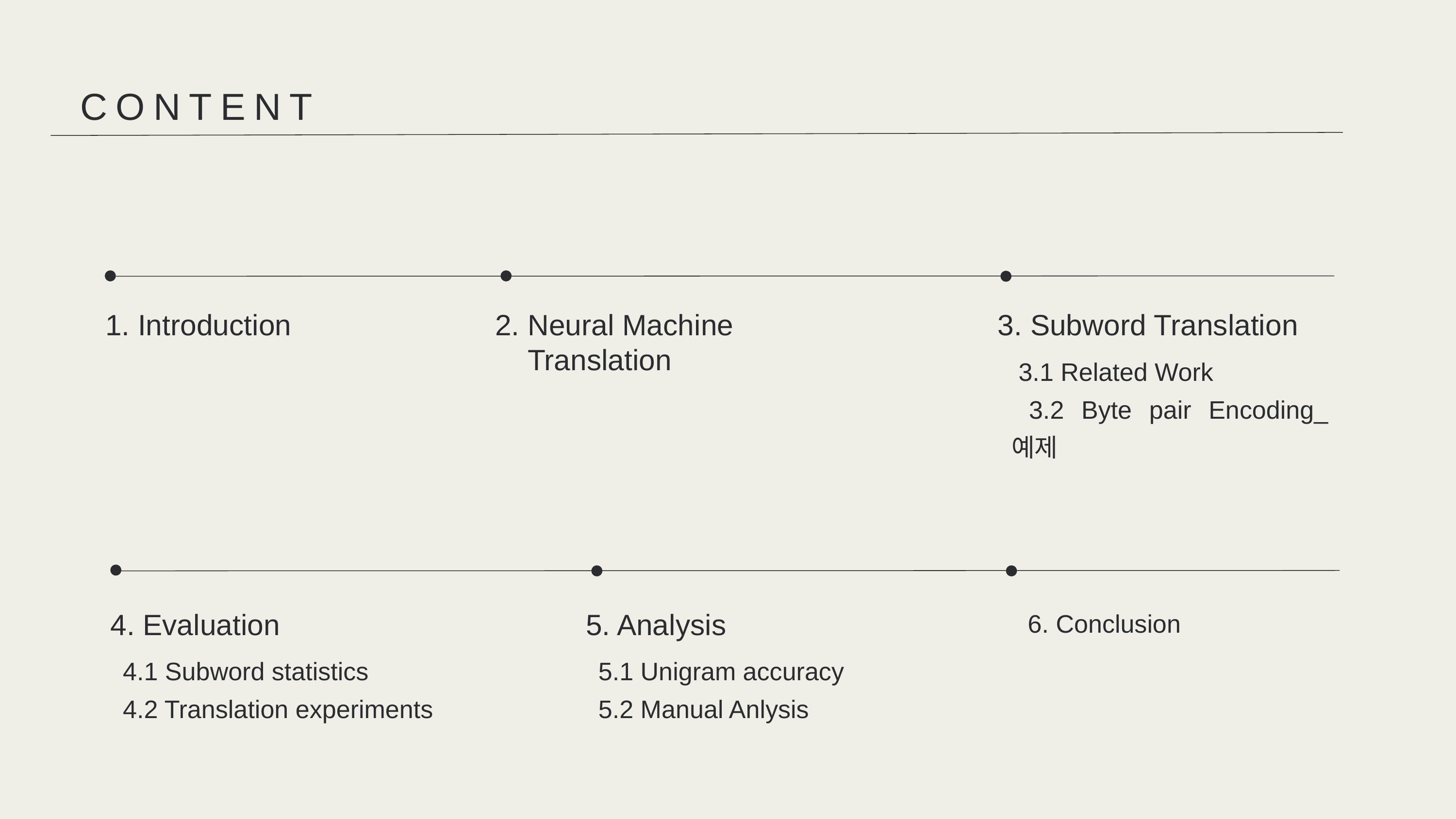

CONTENT

 1. Introduction
 2. Neural Machine
     Translation
 3. Subword Translation
 3.1 Related Work
 3.2 Byte pair Encoding_예제

 6. Conclusion
4. Evaluation
5. Analysis
 4.1 Subword statistics
 4.2 Translation experiments

 5.1 Unigram accuracy
 5.2 Manual Anlysis